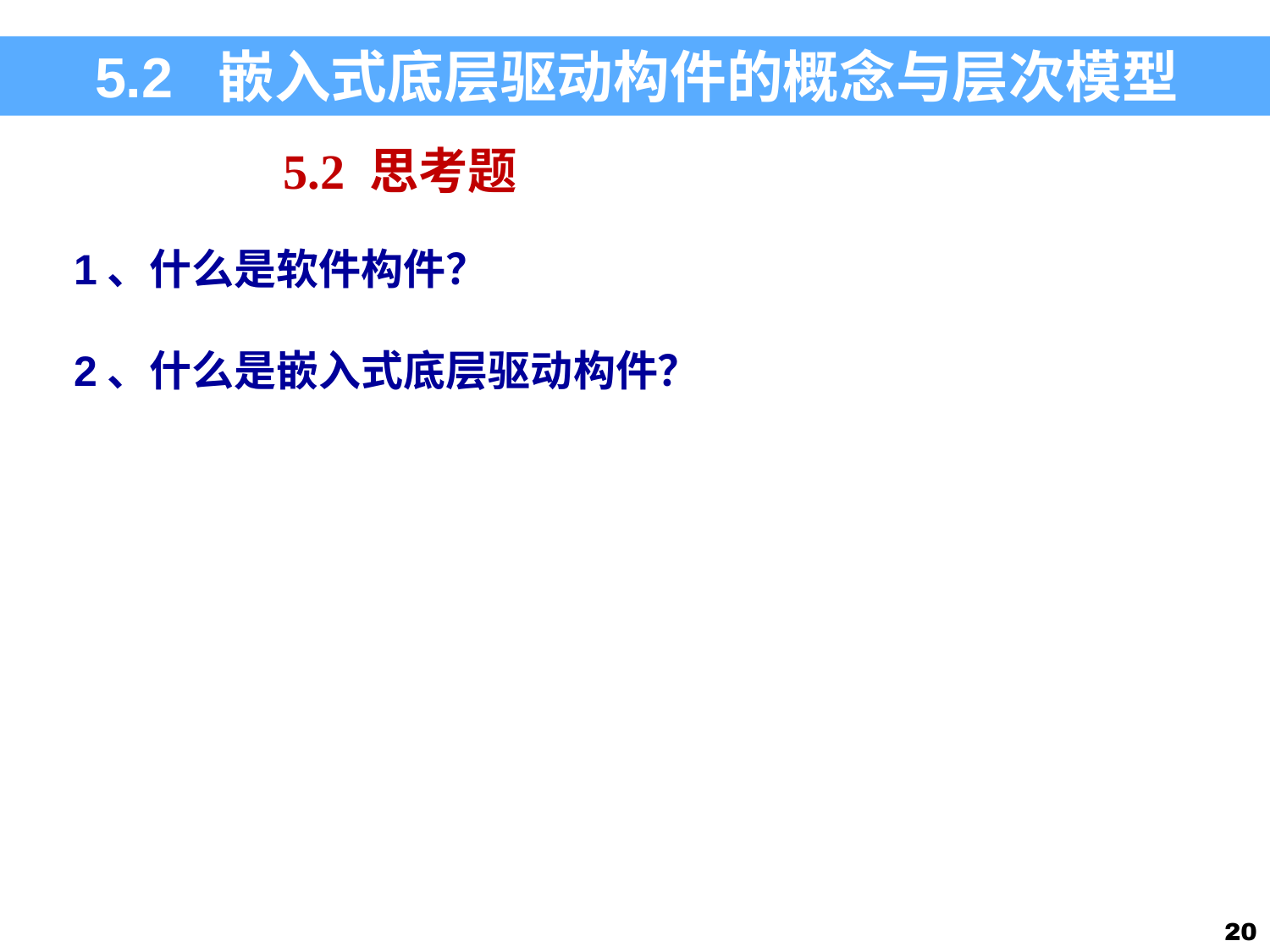

5.2  嵌入式底层驱动构件的概念与层次模型
5.2 思考题
1、什么是软件构件？

2、什么是嵌入式底层驱动构件？

20